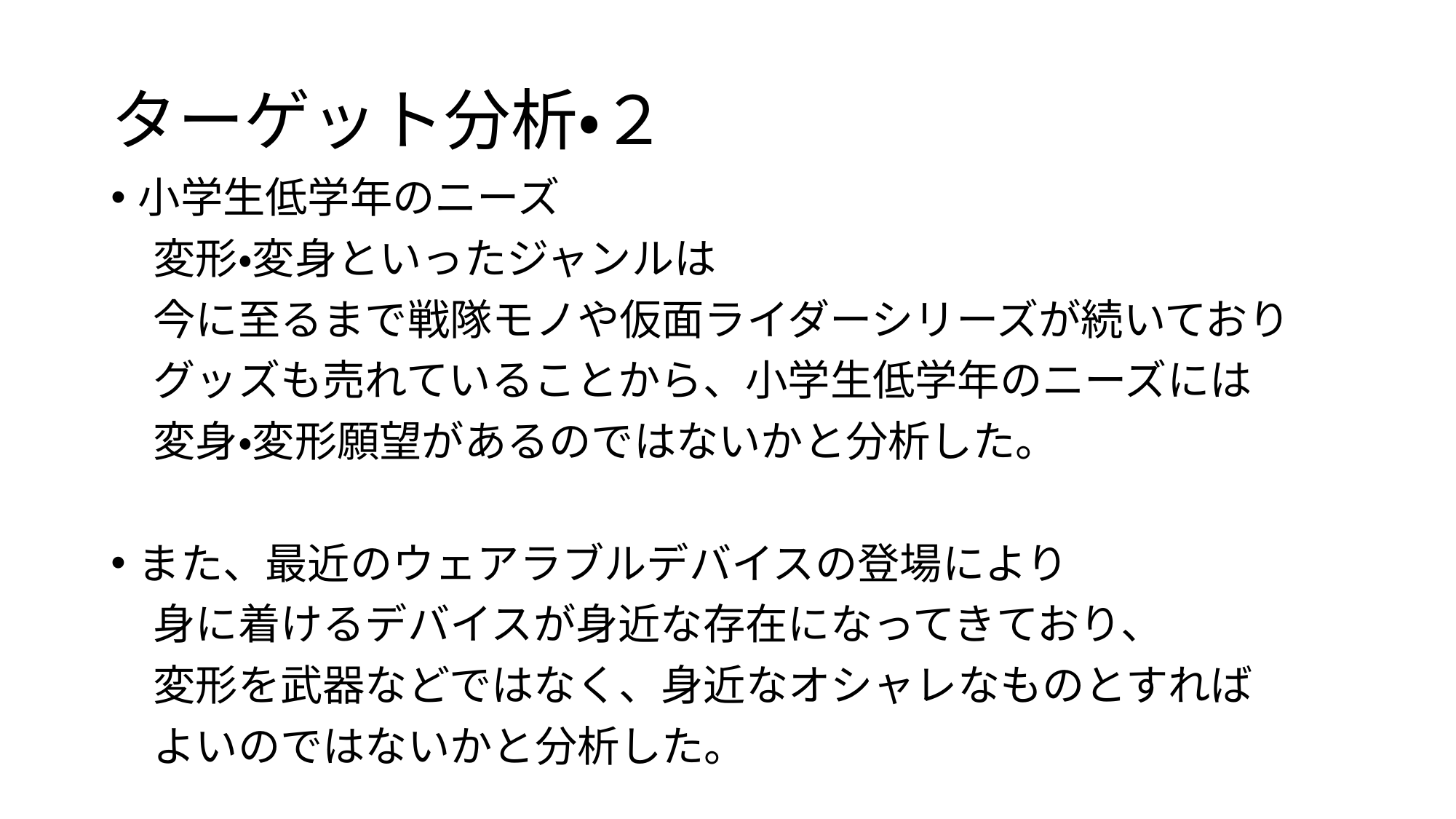

# ターゲット分析・２
小学生低学年のニーズ
　変形・変身といったジャンルは
　今に至るまで戦隊モノや仮面ライダーシリーズが続いており
　グッズも売れていることから、小学生低学年のニーズには
　変身・変形願望があるのではないかと分析した。

また、最近のウェアラブルデバイスの登場により
　身に着けるデバイスが身近な存在になってきており、
　変形を武器などではなく、身近なオシャレなものとすれば
　よいのではないかと分析した。